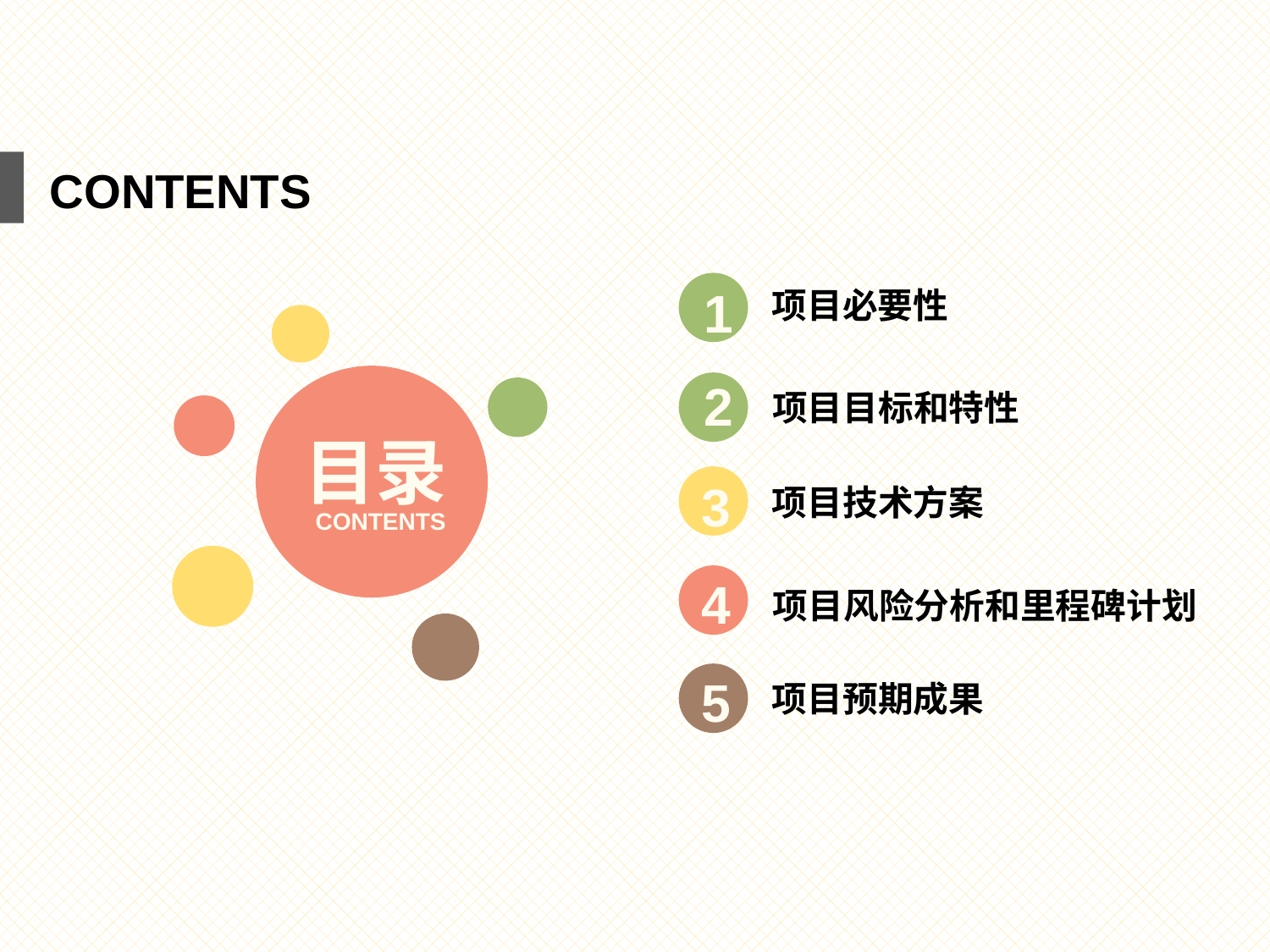

CONTENTS

1
项目必要性

目录
CONTENTS
2

项目目标和特性

3
项目技术方案

4
项目风险分析和里程碑计划

5
项目预期成果